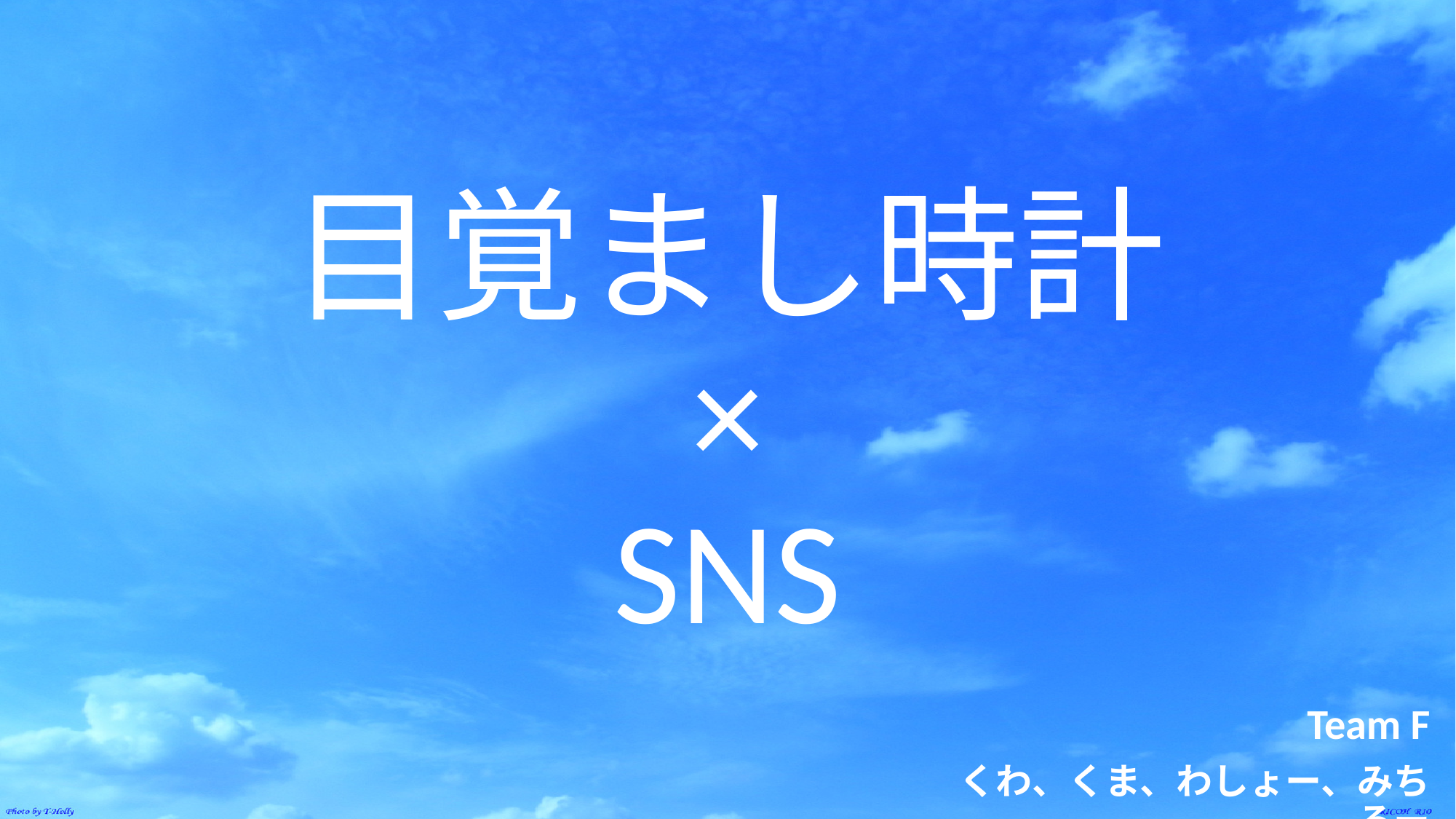

# 目覚まし時計 × SNS
Team F
くわ、くま、わしょー、みちろー